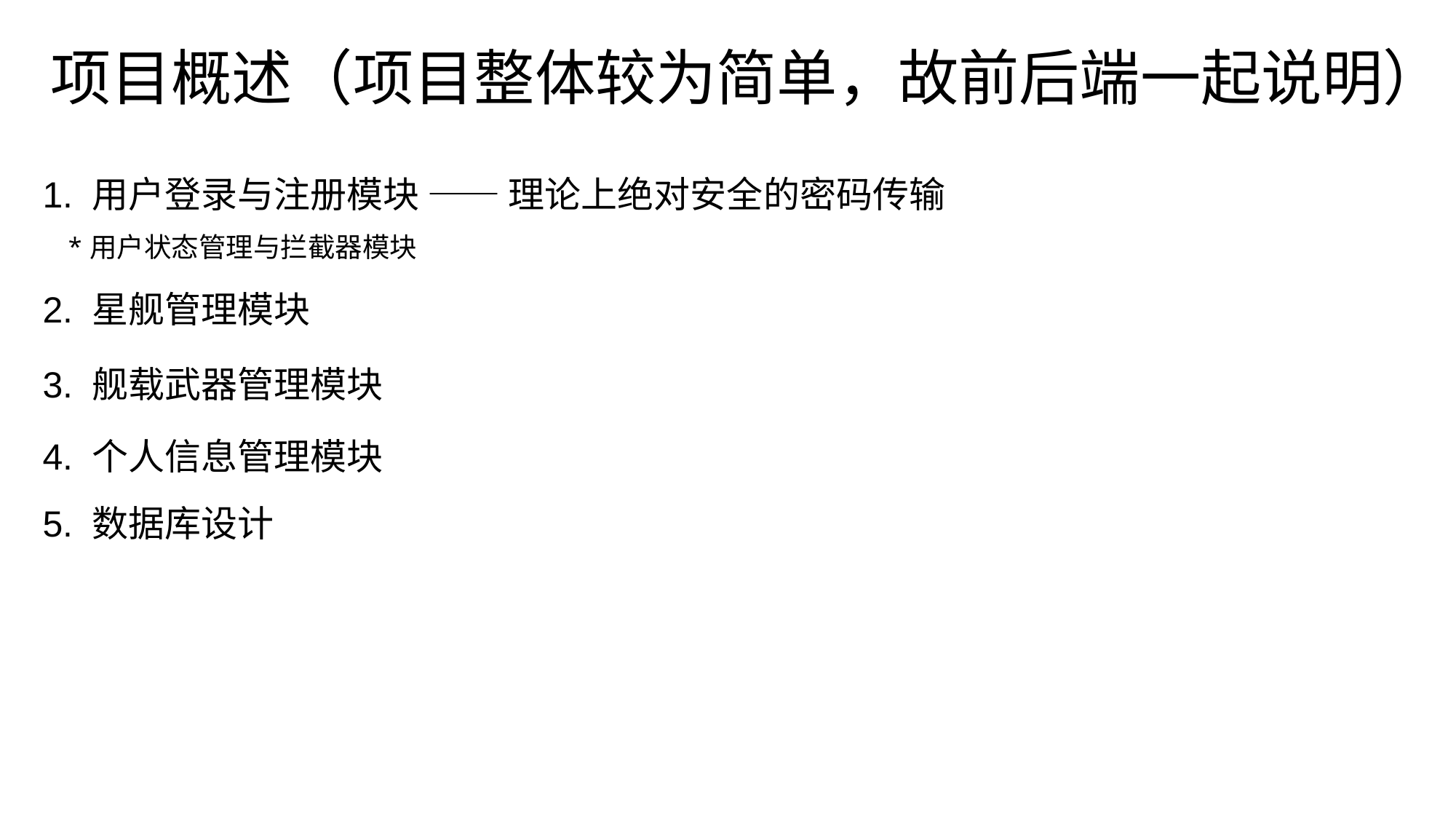

项目概述（项目整体较为简单，故前后端一起说明）
1. 用户登录与注册模块 —— 理论上绝对安全的密码传输
*用户状态管理与拦截器模块
2. 星舰管理模块
3. 舰载武器管理模块
4. 个人信息管理模块
5. 数据库设计